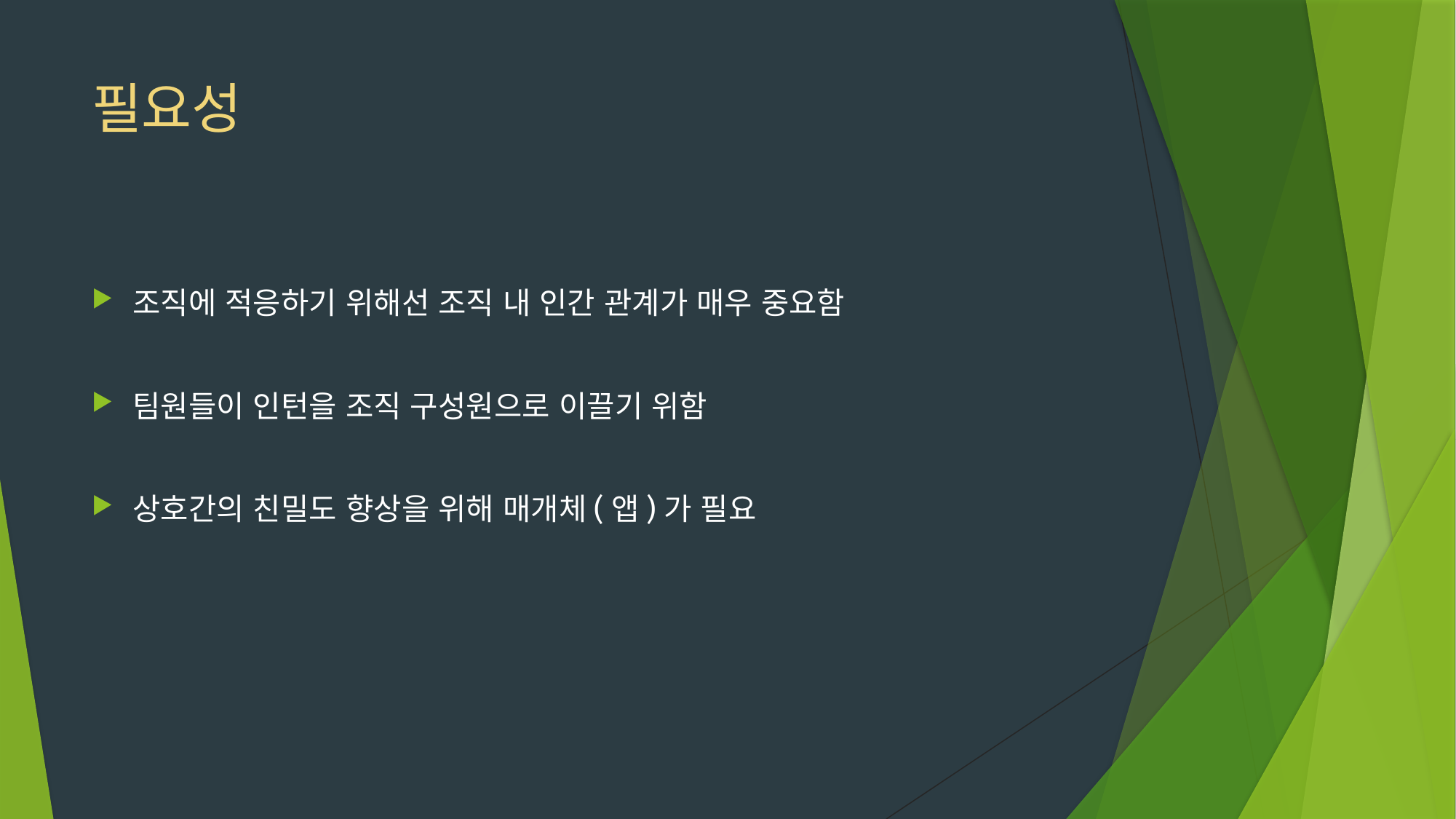

# 필요성

조직에 적응하기 위해선 조직 내 인간 관계가 매우 중요함

팀원들이 인턴을 조직 구성원으로 이끌기 위함

상호간의 친밀도 향상을 위해 매개체(앱)가 필요